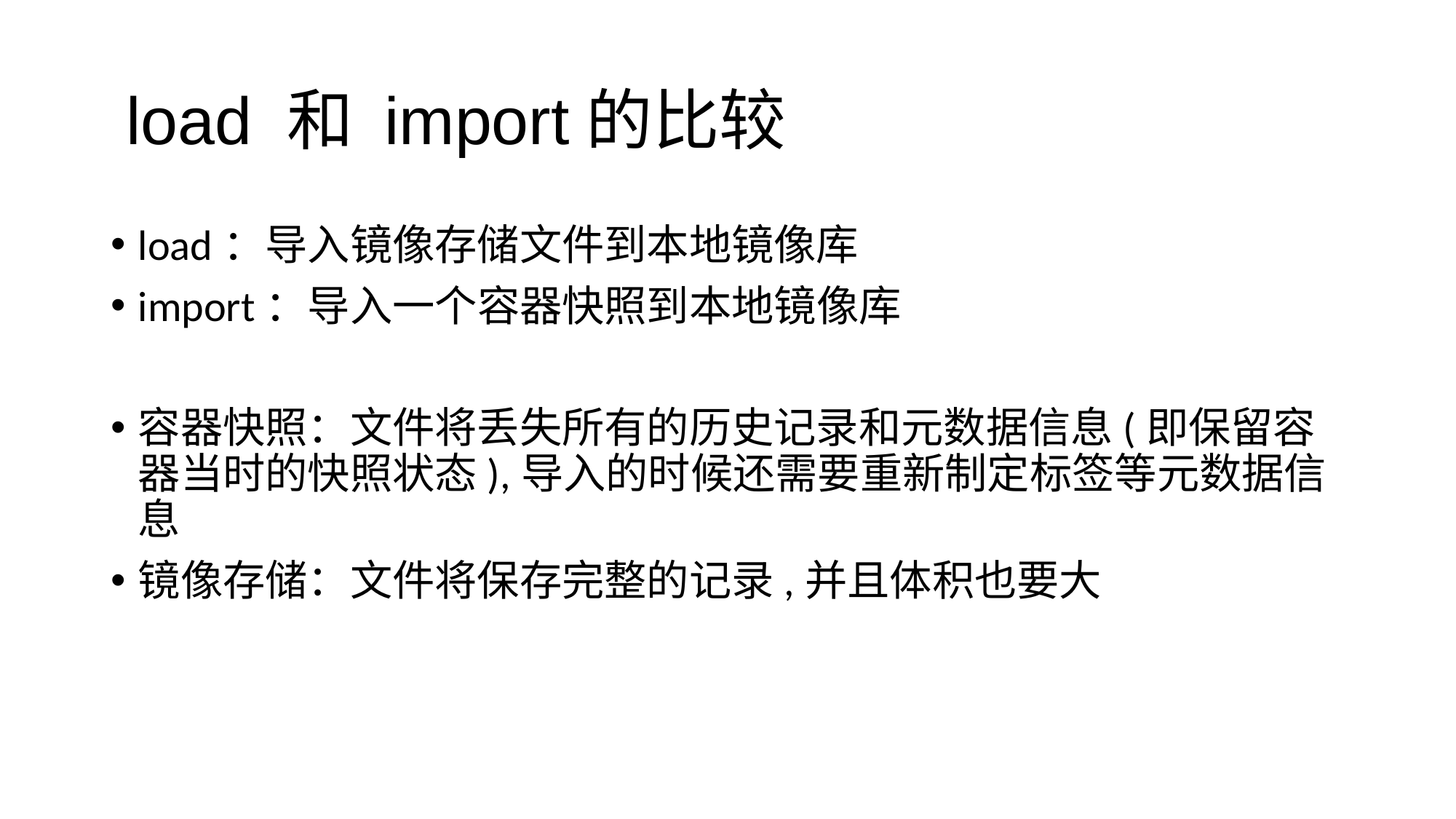

# load 和 import的比较
load：导入镜像存储文件到本地镜像库
import：导入一个容器快照到本地镜像库

容器快照：文件将丢失所有的历史记录和元数据信息(即保留容器当时的快照状态),导入的时候还需要重新制定标签等元数据信息
镜像存储：文件将保存完整的记录,并且体积也要大